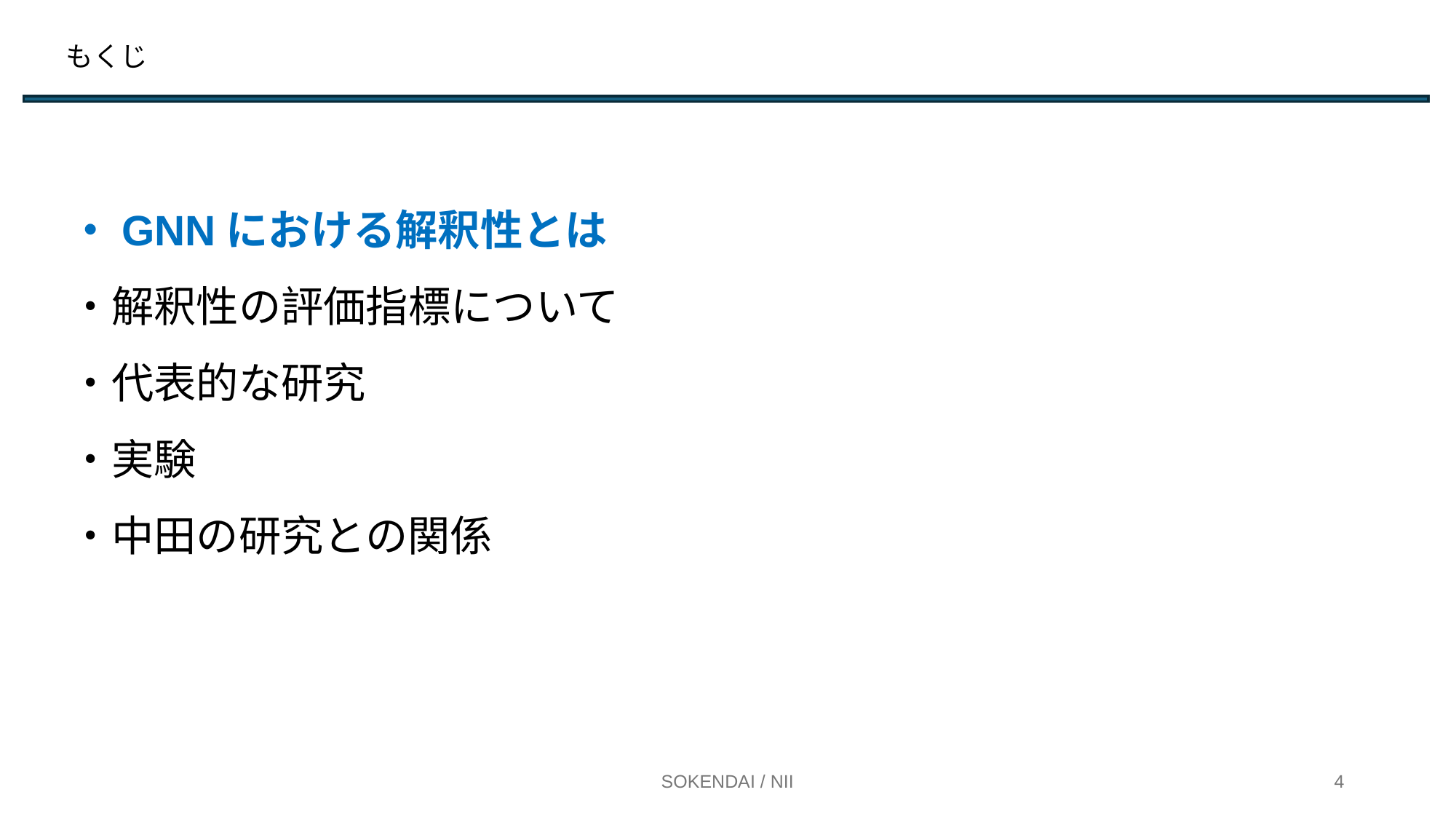

もくじ
・GNNにおける解釈性とは
・解釈性の評価指標について
・代表的な研究
・実験
・中田の研究との関係
SOKENDAI / NII
4